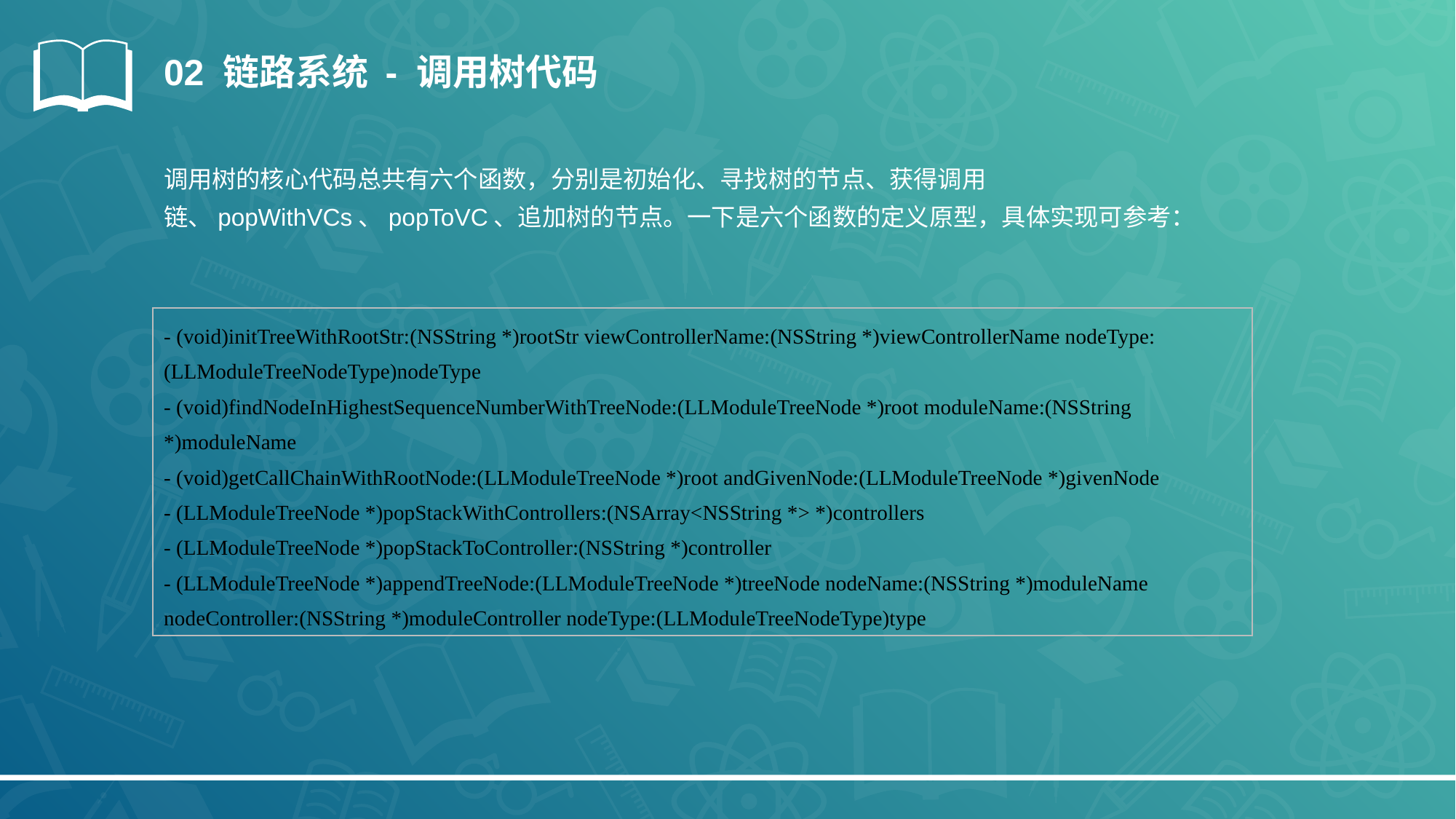

02 链路系统 - 调用树代码
调用树的核心代码总共有六个函数，分别是初始化、寻找树的节点、获得调用链、popWithVCs、popToVC、追加树的节点。一下是六个函数的定义原型，具体实现可参考：
| - (void)initTreeWithRootStr:(NSString \*)rootStr viewControllerName:(NSString \*)viewControllerName nodeType:(LLModuleTreeNodeType)nodeType - (void)findNodeInHighestSequenceNumberWithTreeNode:(LLModuleTreeNode \*)root moduleName:(NSString \*)moduleName - (void)getCallChainWithRootNode:(LLModuleTreeNode \*)root andGivenNode:(LLModuleTreeNode \*)givenNode - (LLModuleTreeNode \*)popStackWithControllers:(NSArray<NSString \*> \*)controllers - (LLModuleTreeNode \*)popStackToController:(NSString \*)controller - (LLModuleTreeNode \*)appendTreeNode:(LLModuleTreeNode \*)treeNode nodeName:(NSString \*)moduleName nodeController:(NSString \*)moduleController nodeType:(LLModuleTreeNodeType)type |
| --- |